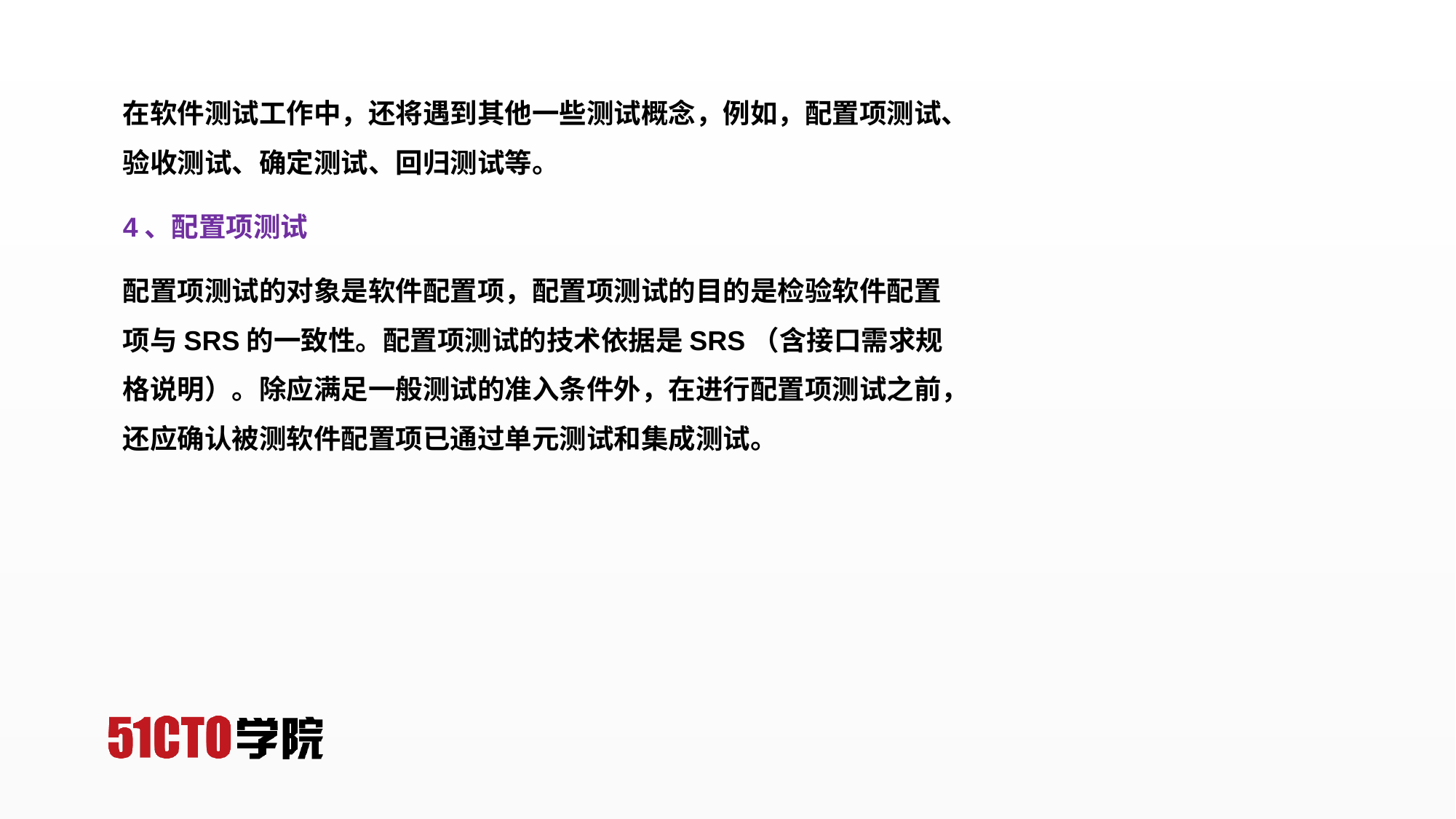

在软件测试工作中，还将遇到其他一些测试概念，例如，配置项测试、验收测试、确定测试、回归测试等。
4、配置项测试
配置项测试的对象是软件配置项，配置项测试的目的是检验软件配置项与SRS的一致性。配置项测试的技术依据是SRS（含接口需求规格说明）。除应满足一般测试的准入条件外，在进行配置项测试之前，还应确认被测软件配置项已通过单元测试和集成测试。